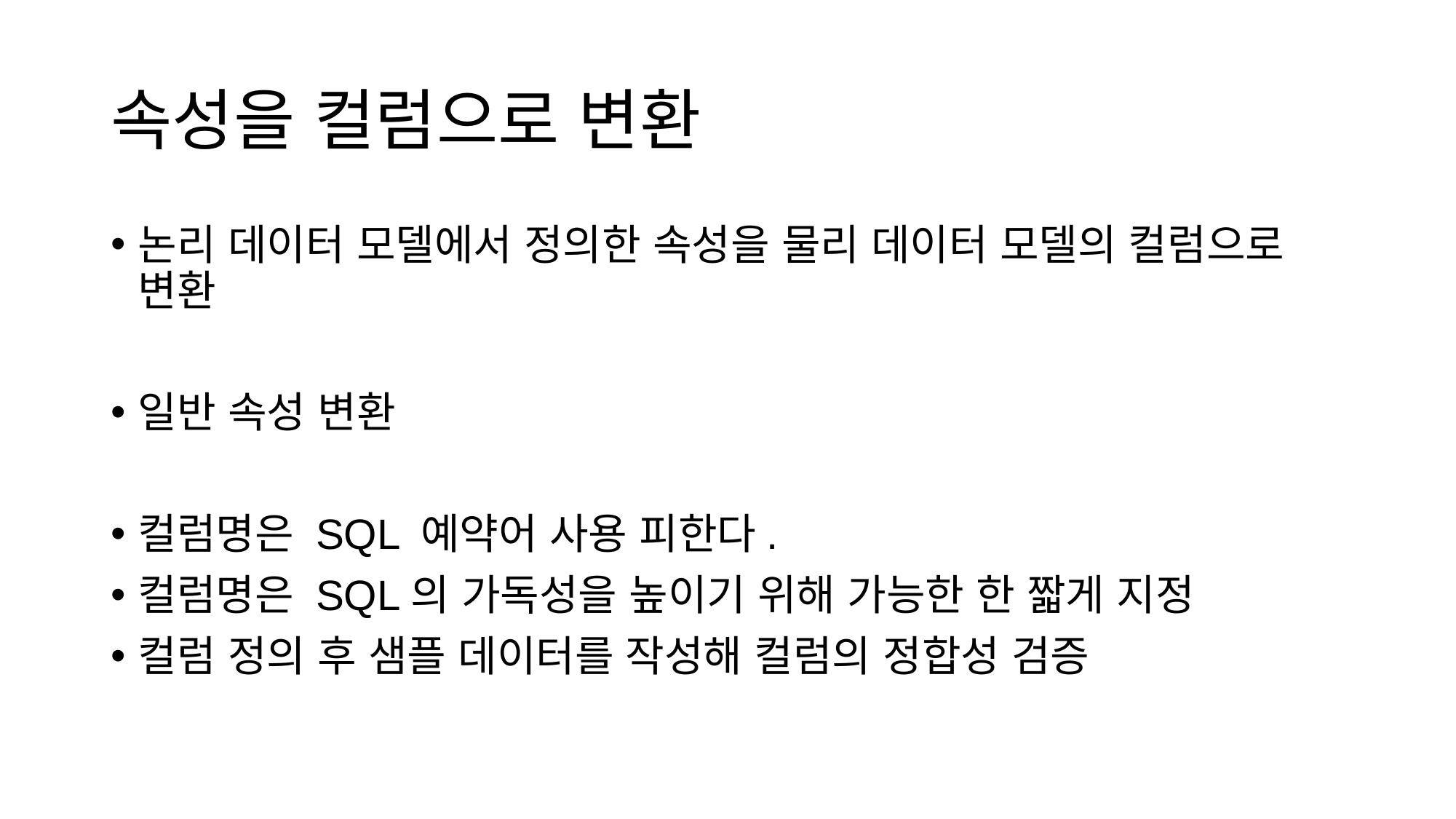

# 속성을 컬럼으로 변환
논리 데이터 모델에서 정의한 속성을 물리 데이터 모델의 컬럼으로 변환

일반 속성 변환

컬럼명은 SQL 예약어 사용 피한다.
컬럼명은 SQL의 가독성을 높이기 위해 가능한 한 짧게 지정
컬럼 정의 후 샘플 데이터를 작성해 컬럼의 정합성 검증